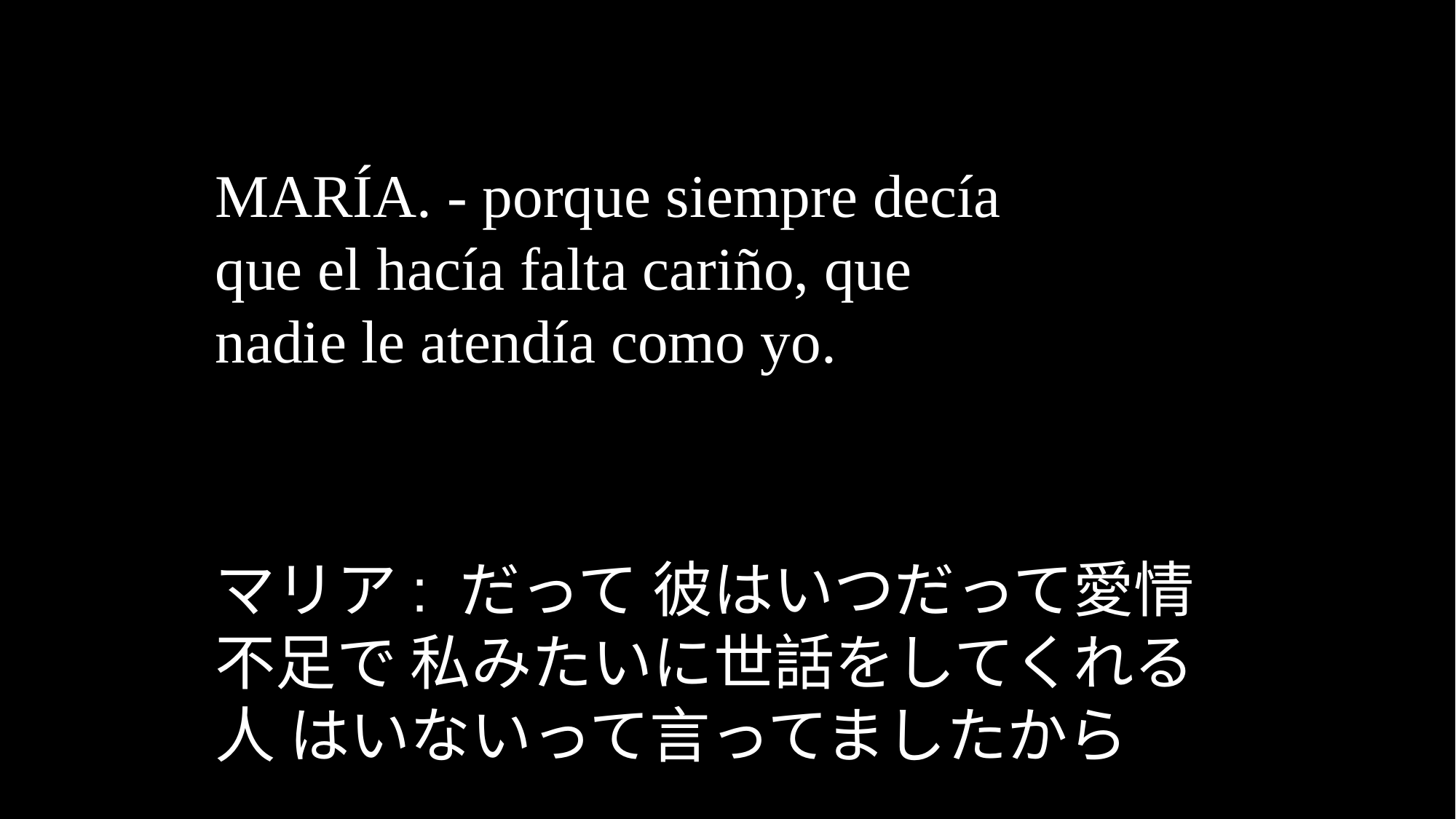

MARÍA. - porque siempre decía que el hacía falta cariño, que nadie le atendía como yo.

マリア: だって 彼はいつだって愛情不足で 私みたいに世話をしてくれる人 はいないって言ってましたから